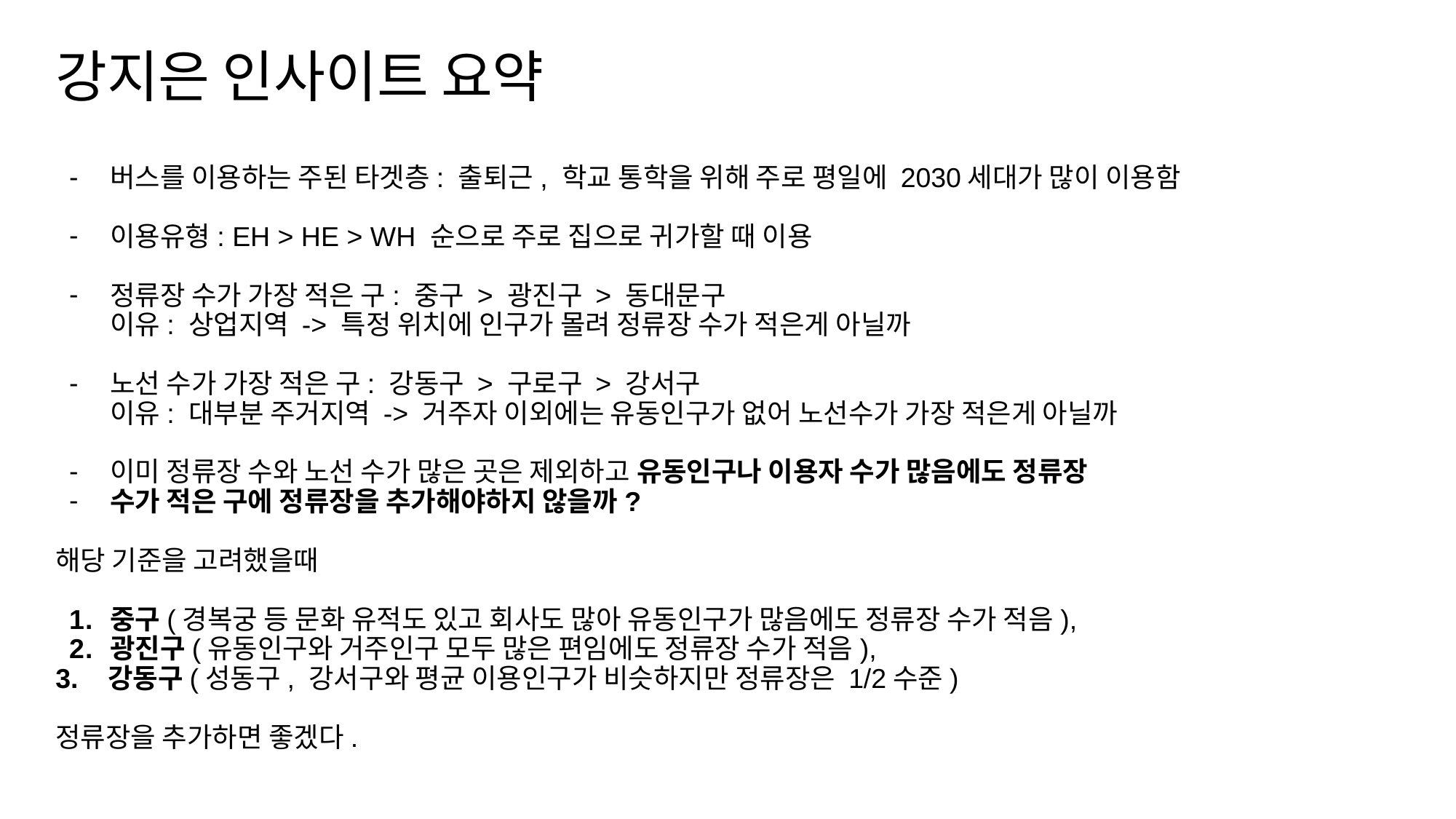

# 강지은 인사이트 요약
버스를 이용하는 주된 타겟층: 출퇴근, 학교 통학을 위해 주로 평일에 2030세대가 많이 이용함

이용유형: EH > HE > WH 순으로 주로 집으로 귀가할 때 이용

정류장 수가 가장 적은 구: 중구 > 광진구 > 동대문구
이유: 상업지역 -> 특정 위치에 인구가 몰려 정류장 수가 적은게 아닐까

노선 수가 가장 적은 구: 강동구 > 구로구 > 강서구
이유: 대부분 주거지역 -> 거주자 이외에는 유동인구가 없어 노선수가 가장 적은게 아닐까

이미 정류장 수와 노선 수가 많은 곳은 제외하고 유동인구나 이용자 수가 많음에도 정류장
수가 적은 구에 정류장을 추가해야하지 않을까?

해당 기준을 고려했을때

중구(경복궁 등 문화 유적도 있고 회사도 많아 유동인구가 많음에도 정류장 수가 적음),
광진구(유동인구와 거주인구 모두 많은 편임에도 정류장 수가 적음),
3.   강동구(성동구, 강서구와 평균 이용인구가 비슷하지만 정류장은 1/2수준)

정류장을 추가하면 좋겠다.